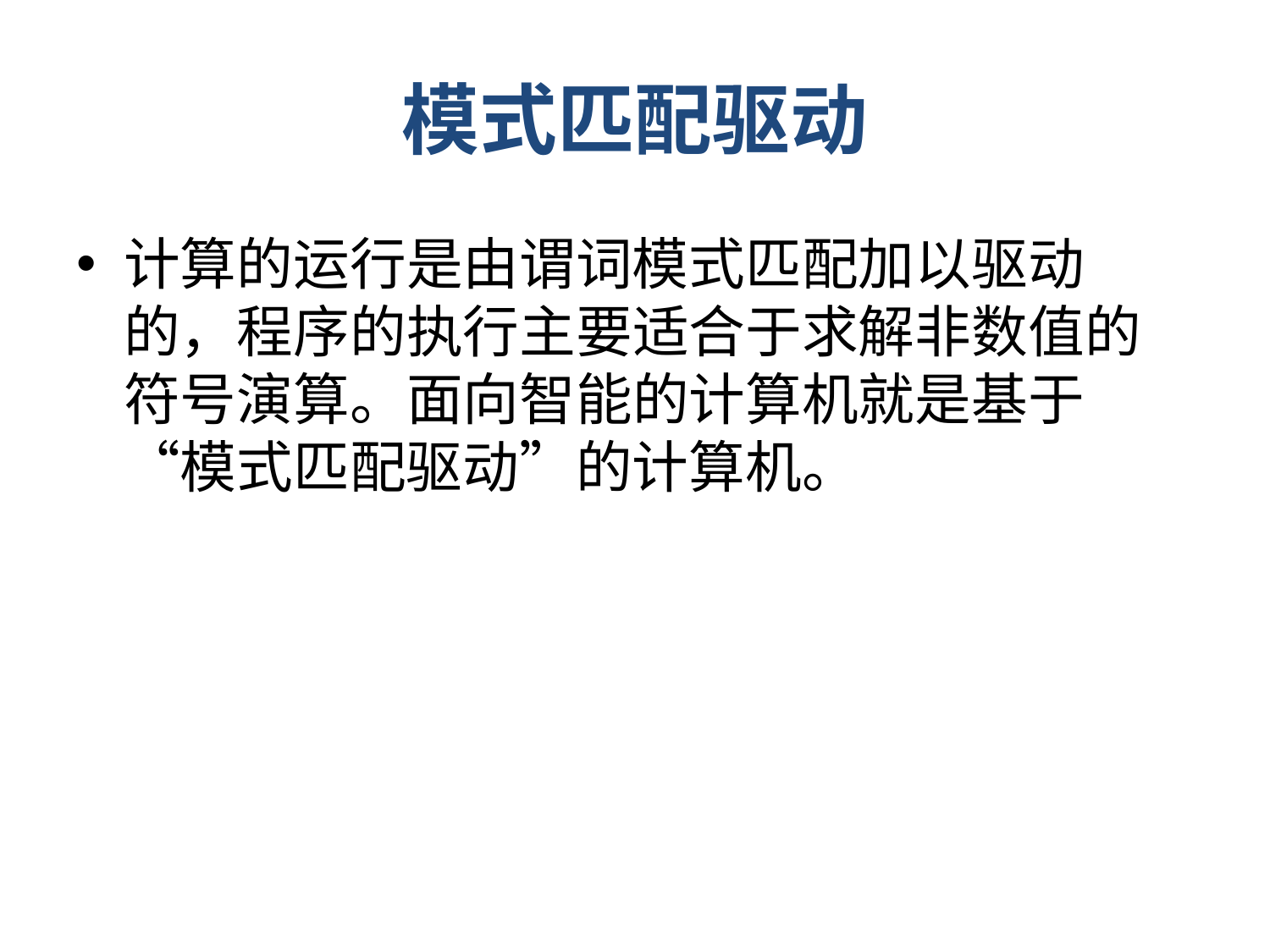

# 模式匹配驱动
计算的运行是由谓词模式匹配加以驱动的，程序的执行主要适合于求解非数值的符号演算。面向智能的计算机就是基于“模式匹配驱动”的计算机。